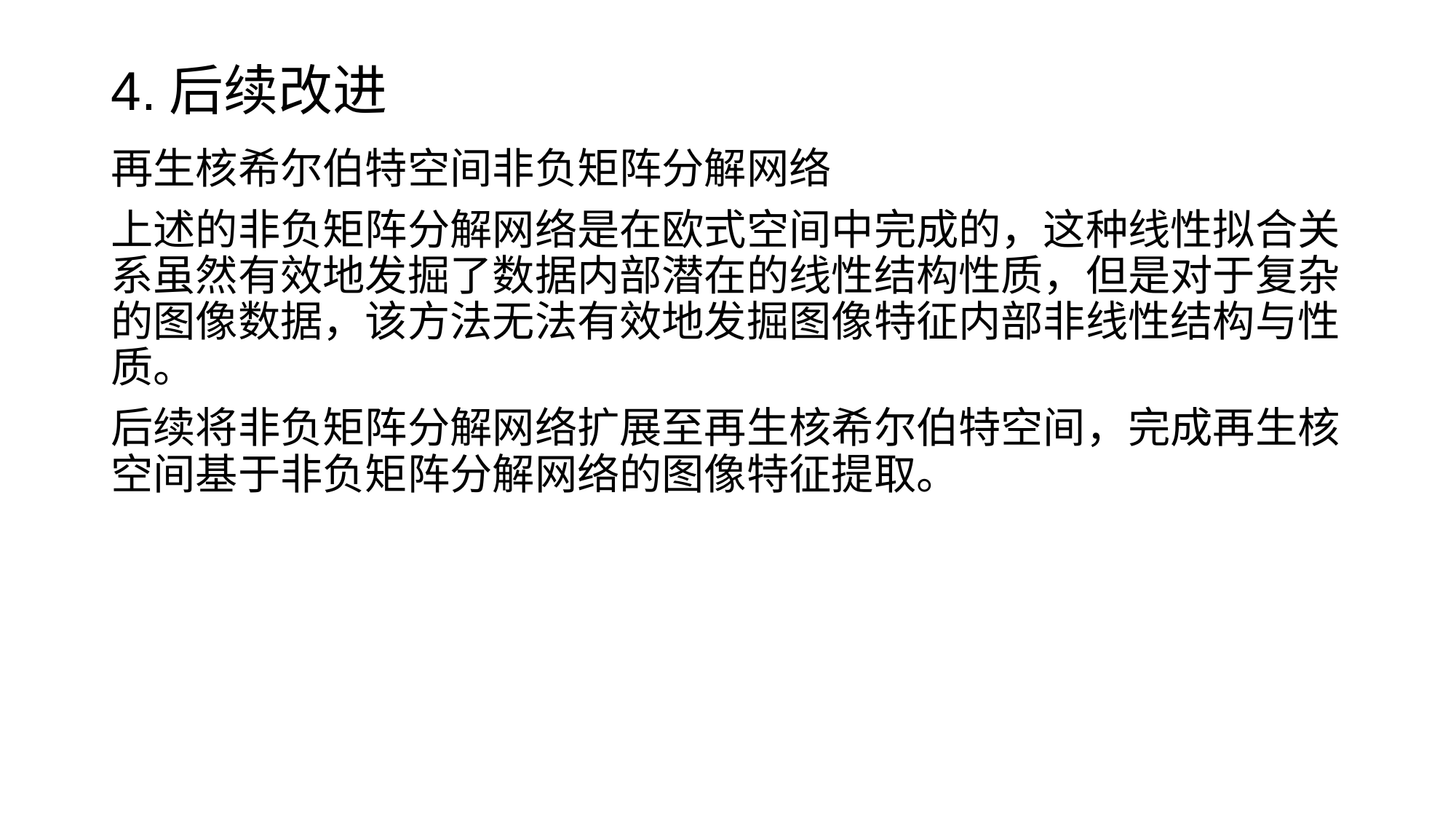

# 4.后续改进
再生核希尔伯特空间非负矩阵分解网络
上述的非负矩阵分解网络是在欧式空间中完成的，这种线性拟合关系虽然有效地发掘了数据内部潜在的线性结构性质，但是对于复杂的图像数据，该方法无法有效地发掘图像特征内部非线性结构与性质。
后续将非负矩阵分解网络扩展至再生核希尔伯特空间，完成再生核空间基于非负矩阵分解网络的图像特征提取。